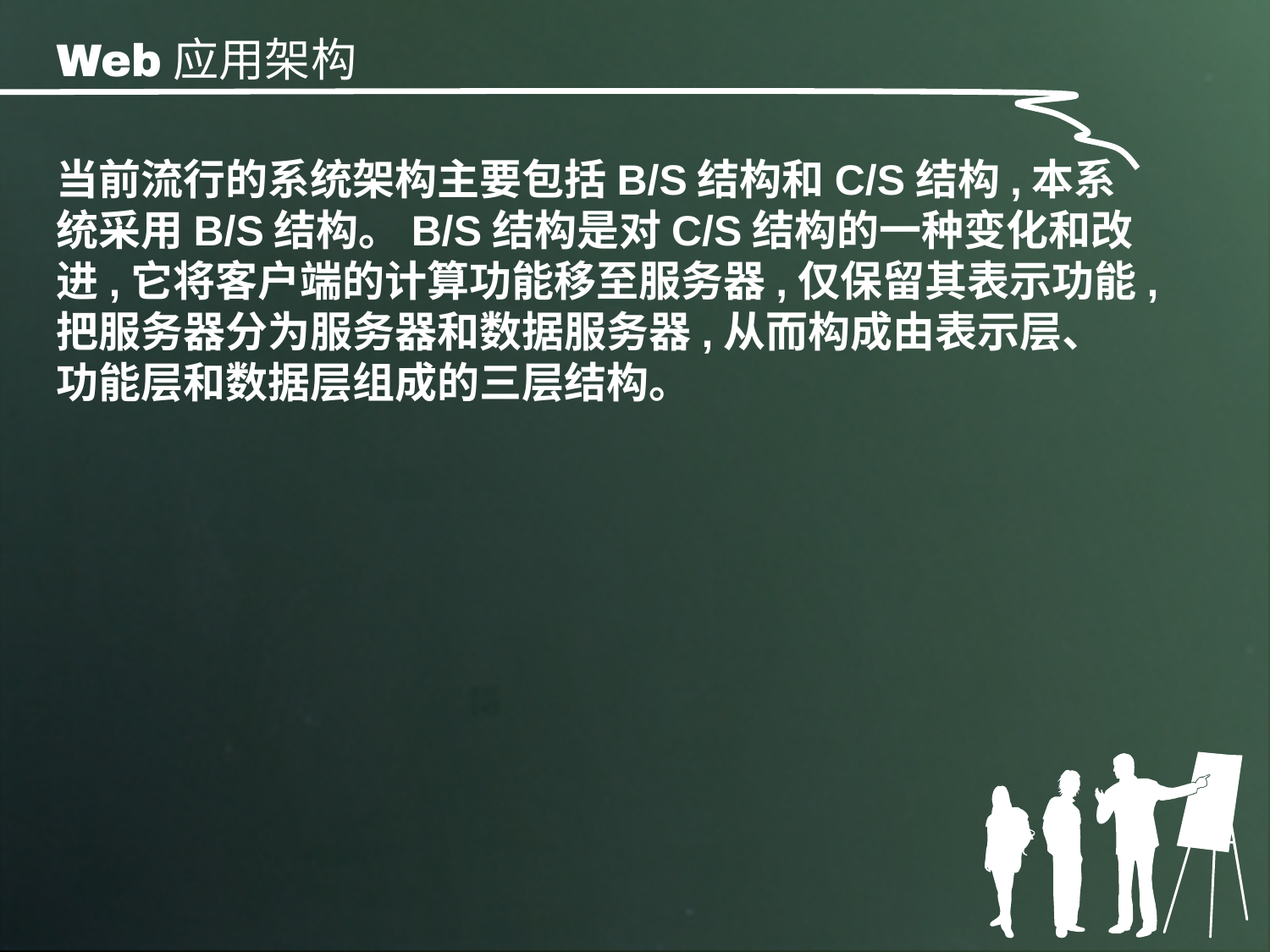

# Web应用架构

当前流行的系统架构主要包括B/S结构和C/S结构,本系统采用B/S结构。B/S结构是对C/S结构的一种变化和改进,它将客户端的计算功能移至服务器,仅保留其表示功能,把服务器分为服务器和数据服务器,从而构成由表示层、功能层和数据层组成的三层结构。